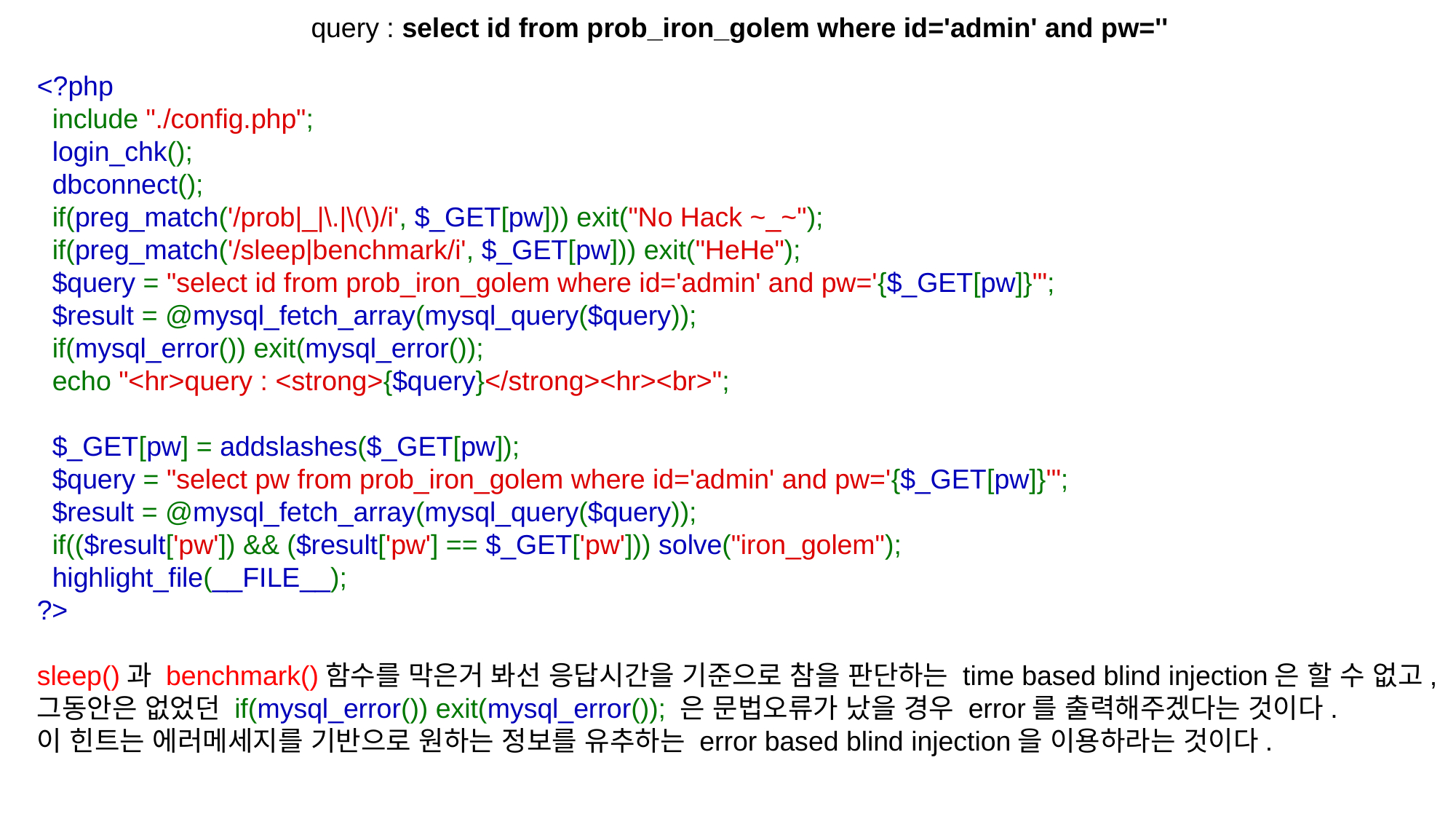

<?php
  include "./config.php"; 
  login_chk(); 
  dbconnect(); 
  if(preg_match('/prob|_|\.|\(\)/i', $_GET[pw])) exit("No Hack ~_~");
  if(preg_match('/sleep|benchmark/i', $_GET[pw])) exit("HeHe");
  $query = "select id from prob_iron_golem where id='admin' and pw='{$_GET[pw]}'";
  $result = @mysql_fetch_array(mysql_query($query));
  if(mysql_error()) exit(mysql_error());
  echo "<hr>query : <strong>{$query}</strong><hr><br>";
  
  $_GET[pw] = addslashes($_GET[pw]);
  $query = "select pw from prob_iron_golem where id='admin' and pw='{$_GET[pw]}'";
  $result = @mysql_fetch_array(mysql_query($query));
  if(($result['pw']) && ($result['pw'] == $_GET['pw'])) solve("iron_golem");
  highlight_file(__FILE__);
?>

sleep()과 benchmark()함수를 막은거 봐선 응답시간을 기준으로 참을 판단하는 time based blind injection은 할 수 없고,
그동안은 없었던 if(mysql_error()) exit(mysql_error()); 은 문법오류가 났을 경우 error를 출력해주겠다는 것이다.
이 힌트는 에러메세지를 기반으로 원하는 정보를 유추하는 error based blind injection을 이용하라는 것이다.
query : select id from prob_iron_golem where id='admin' and pw=''